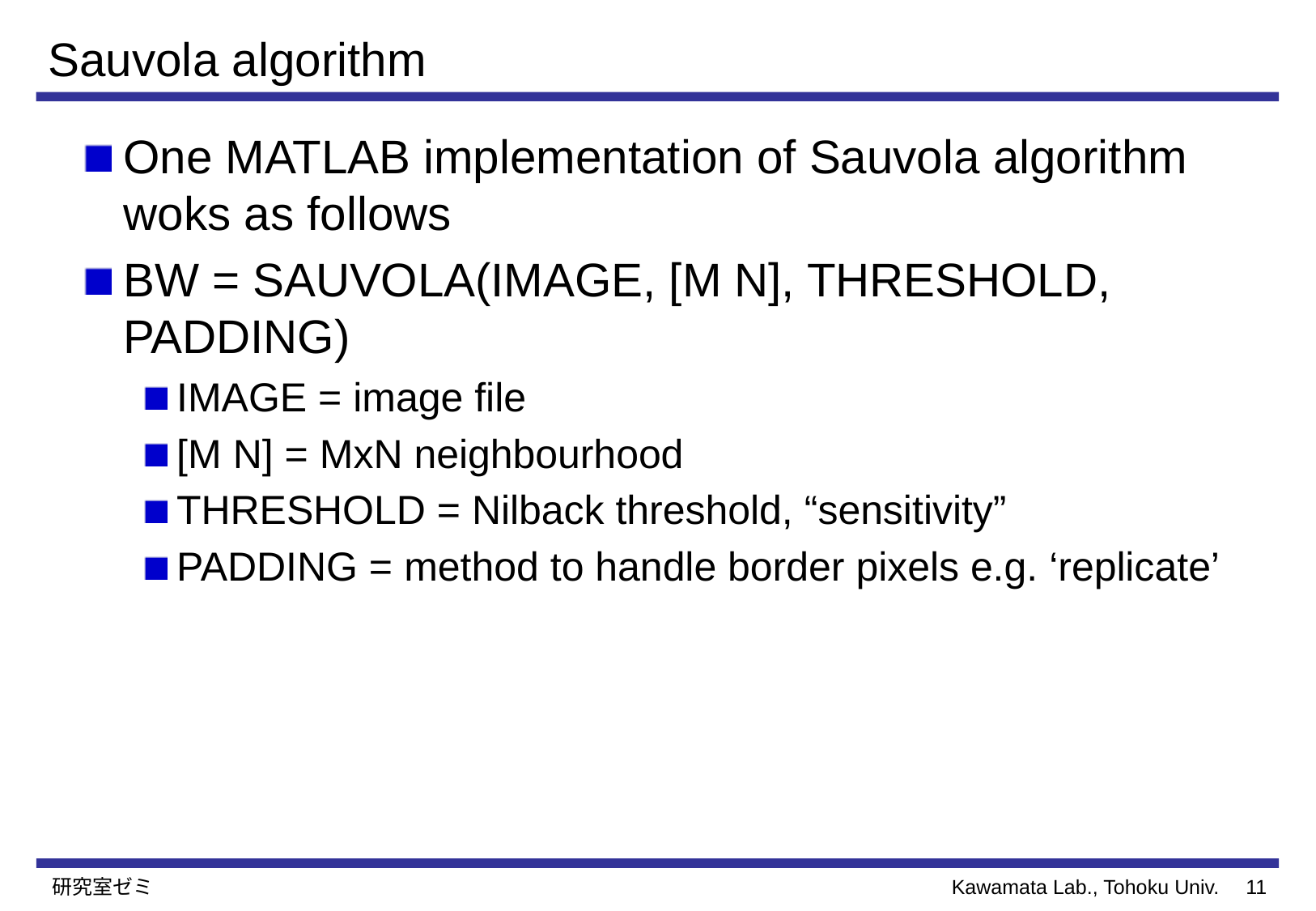

# Sauvola algorithm
One MATLAB implementation of Sauvola algorithm woks as follows
BW = SAUVOLA(IMAGE, [M N], THRESHOLD, PADDING)
IMAGE = image file
[M N] = MxN neighbourhood
THRESHOLD = Nilback threshold, “sensitivity”
PADDING = method to handle border pixels e.g. ‘replicate’

研究室ゼミ
11